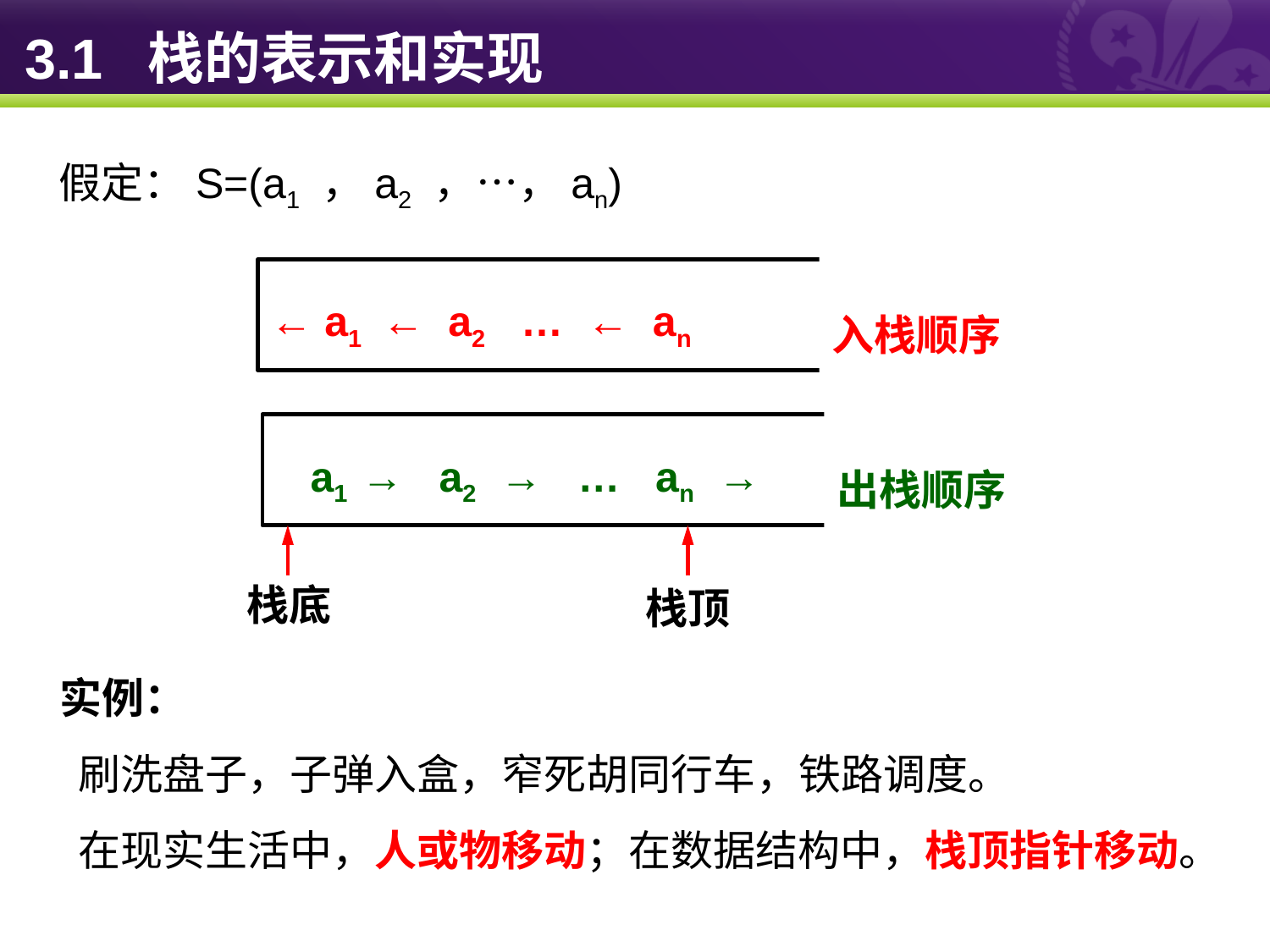

# 3.1  栈的表示和实现
 假定：S=(a1 ，a2 ，…，an)
入栈顺序
← a1   ←  a2   …  ←  an
出栈顺序
   a1  →   a2  →   …   an  →
栈底
栈顶
 实例：
   刷洗盘子，子弹入盒，窄死胡同行车，铁路调度。
   在现实生活中，人或物移动；在数据结构中，栈顶指针移动。